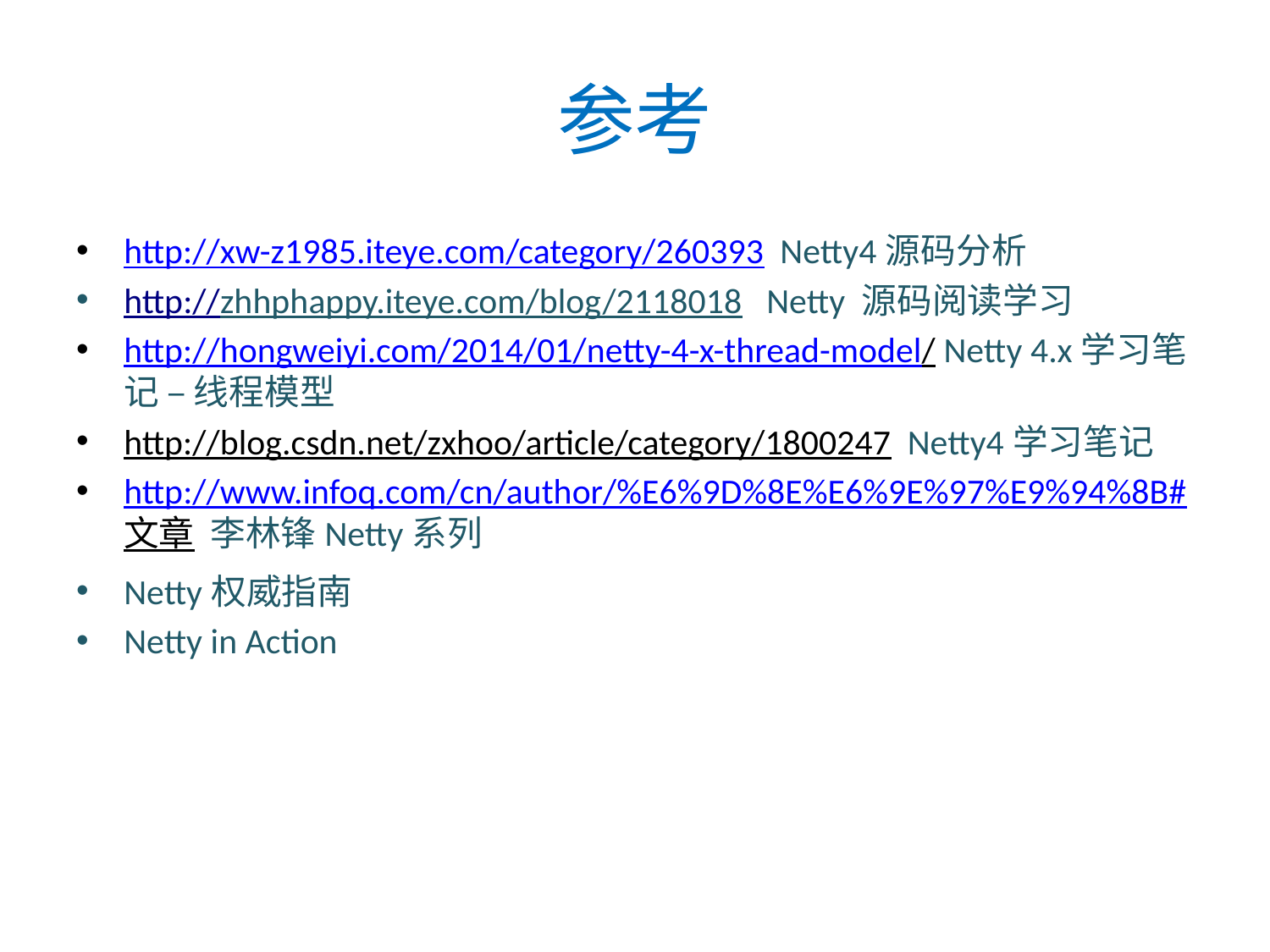

# 参考
http://xw-z1985.iteye.com/category/260393  Netty4源码分析
http://zhhphappy.iteye.com/blog/2118018   Netty 源码阅读学习
http://hongweiyi.com/2014/01/netty-4-x-thread-model/ Netty 4.x学习笔记 – 线程模型
http://blog.csdn.net/zxhoo/article/category/1800247  Netty4学习笔记
http://www.infoq.com/cn/author/%E6%9D%8E%E6%9E%97%E9%94%8B#文章  李林锋Netty系列
Netty权威指南
Netty in Action